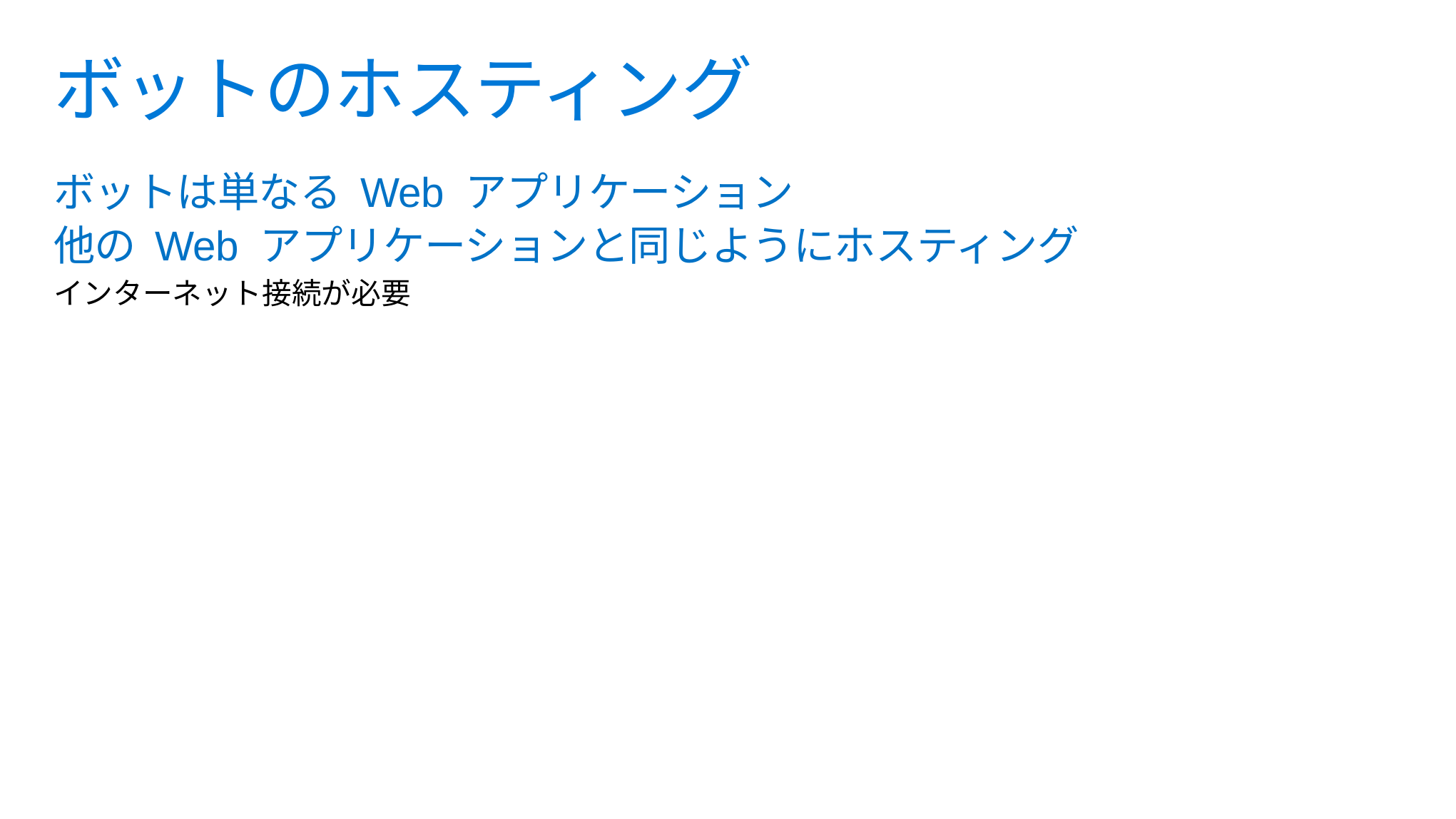

# ボットのホスティング
ボットは単なる Web アプリケーション
他の Web アプリケーションと同じようにホスティング
インターネット接続が必要